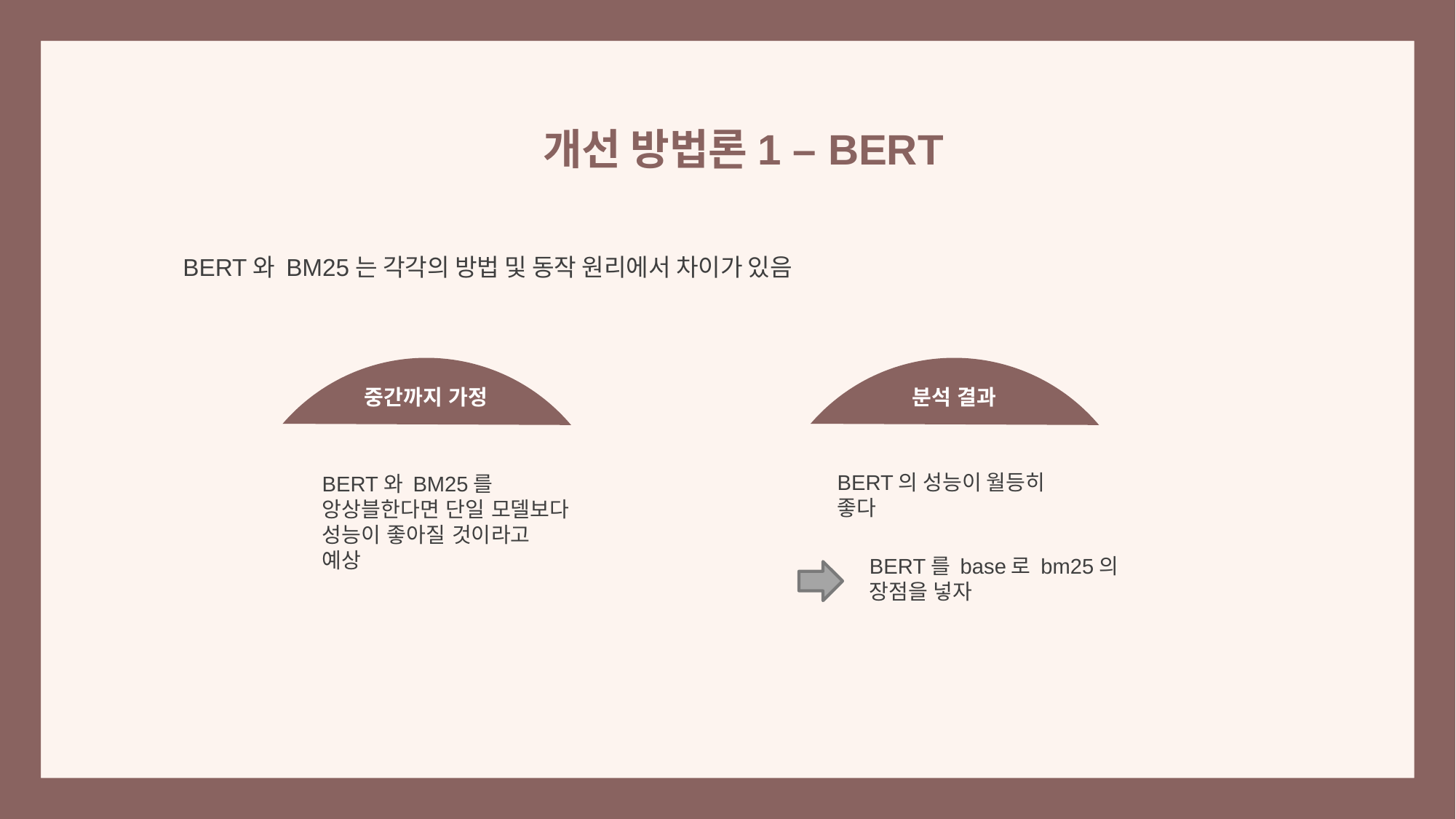

개선 방법론1 – BERT
BERT와 BM25는 각각의 방법 및 동작 원리에서 차이가 있음

중간까지 가정

분석 결과
BERT의 성능이 월등히 좋다

BERT와 BM25를 앙상블한다면 단일 모델보다 성능이 좋아질 것이라고 예상
BERT를 base로 bm25의 장점을 넣자